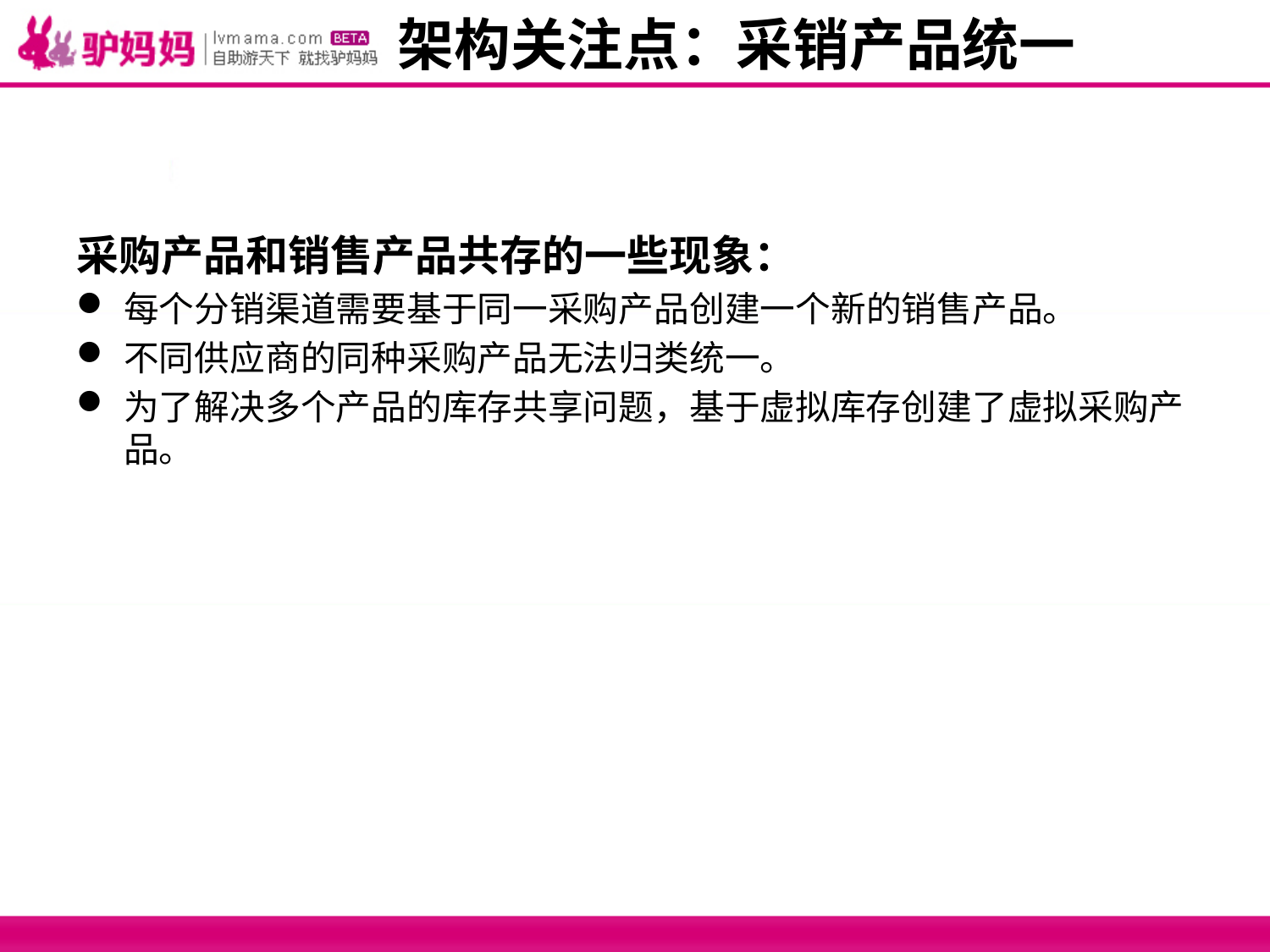

# 架构关注点：采销产品统一
采购产品和销售产品共存的一些现象：
每个分销渠道需要基于同一采购产品创建一个新的销售产品。
不同供应商的同种采购产品无法归类统一。
为了解决多个产品的库存共享问题，基于虚拟库存创建了虚拟采购产品。